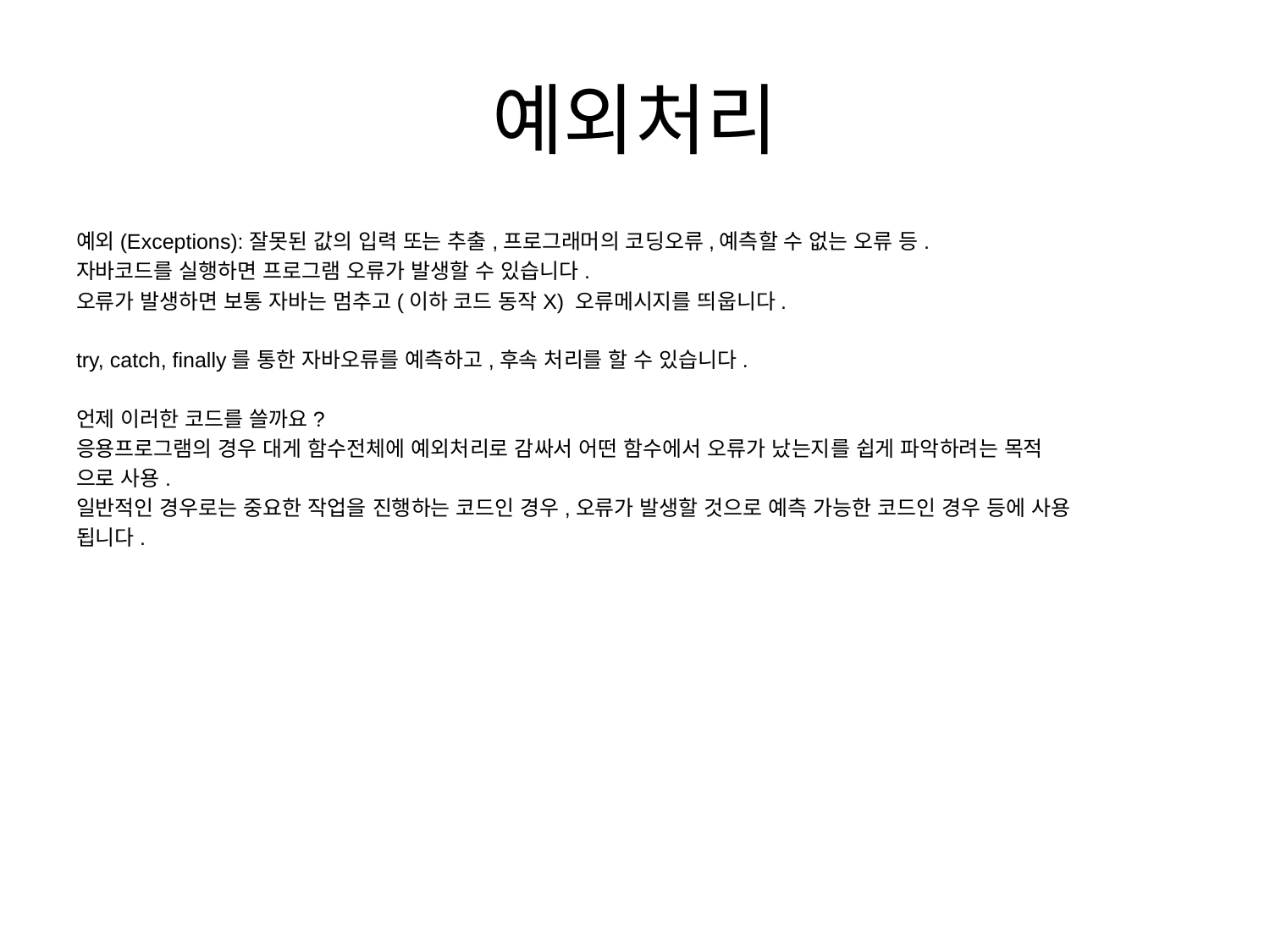

# 예외처리
예외(Exceptions):잘못된 값의 입력 또는 추출,프로그래머의 코딩오류,예측할 수 없는 오류 등.
자바코드를 실행하면 프로그램 오류가 발생할 수 있습니다.
오류가 발생하면 보통 자바는 멈추고(이하 코드 동작X) 오류메시지를 띄웁니다.

try, catch, finally를 통한 자바오류를 예측하고,후속 처리를 할 수 있습니다.

언제 이러한 코드를 쓸까요?
응용프로그램의 경우 대게 함수전체에 예외처리로 감싸서 어떤 함수에서 오류가 났는지를 쉽게 파악하려는 목적
으로 사용.
일반적인 경우로는 중요한 작업을 진행하는 코드인 경우,오류가 발생할 것으로 예측 가능한 코드인 경우 등에 사용
됩니다.